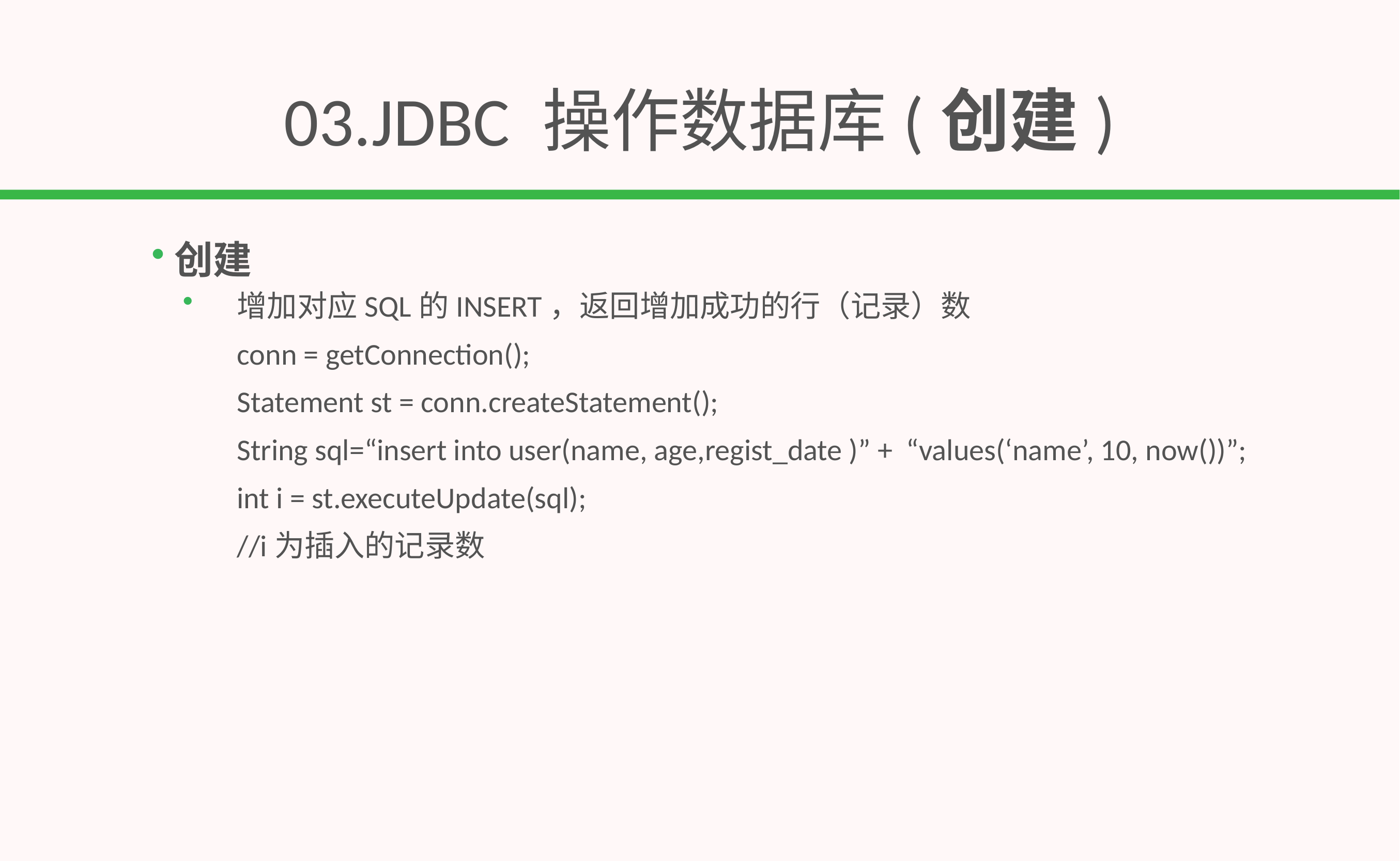

# 03.JDBC 操作数据库(创建)
创建
增加对应SQL的INSERT，返回增加成功的行（记录）数
	conn = getConnection();
	Statement st = conn.createStatement();
	String sql=“insert into user(name, age,regist_date )” +  “values(‘name’, 10, now())”;
	int i = st.executeUpdate(sql);
	//i为插入的记录数